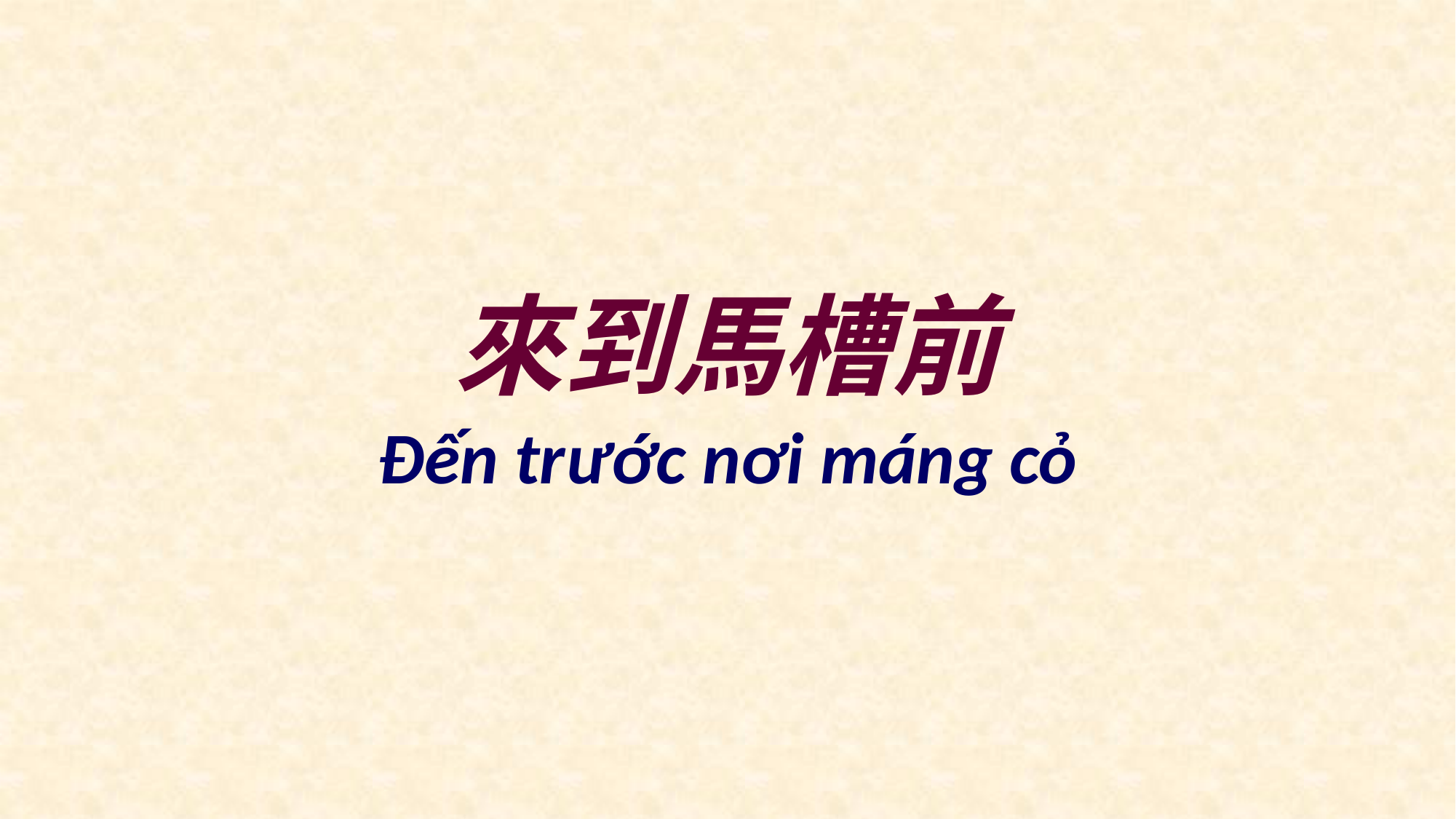

# 來到馬槽前
Đến trước nơi máng cỏ